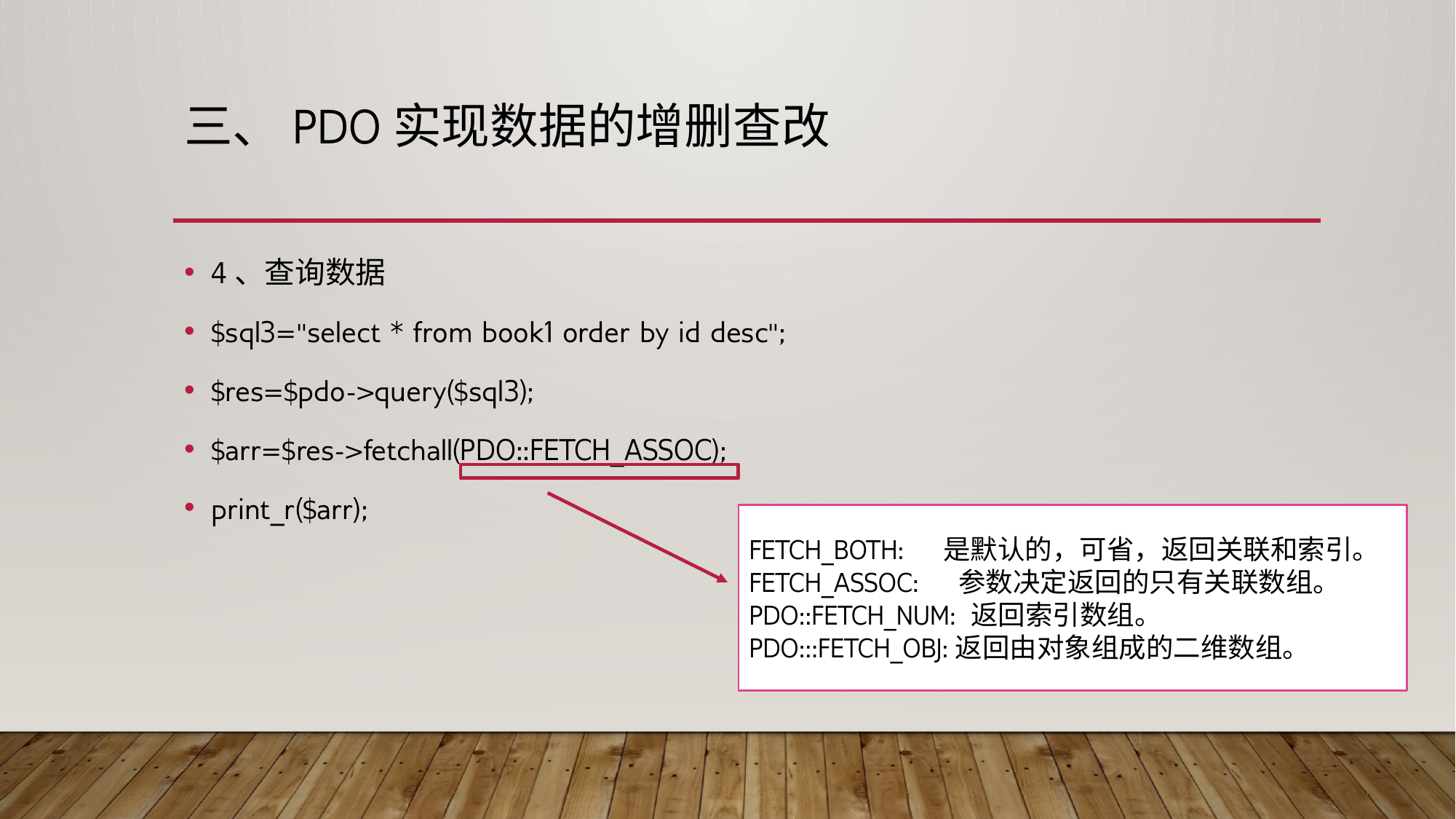

# 三、PDO实现数据的增删查改
4、查询数据
$sql3="select * from book1 order by id desc";
$res=$pdo->query($sql3);
$arr=$res->fetchall(PDO::FETCH_ASSOC);
print_r($arr);

FETCH_BOTH:    是默认的，可省，返回关联和索引。
FETCH_ASSOC:    参数决定返回的只有关联数组。
PDO::FETCH_NUM: 返回索引数组。
PDO:::FETCH_OBJ:返回由对象组成的二维数组。